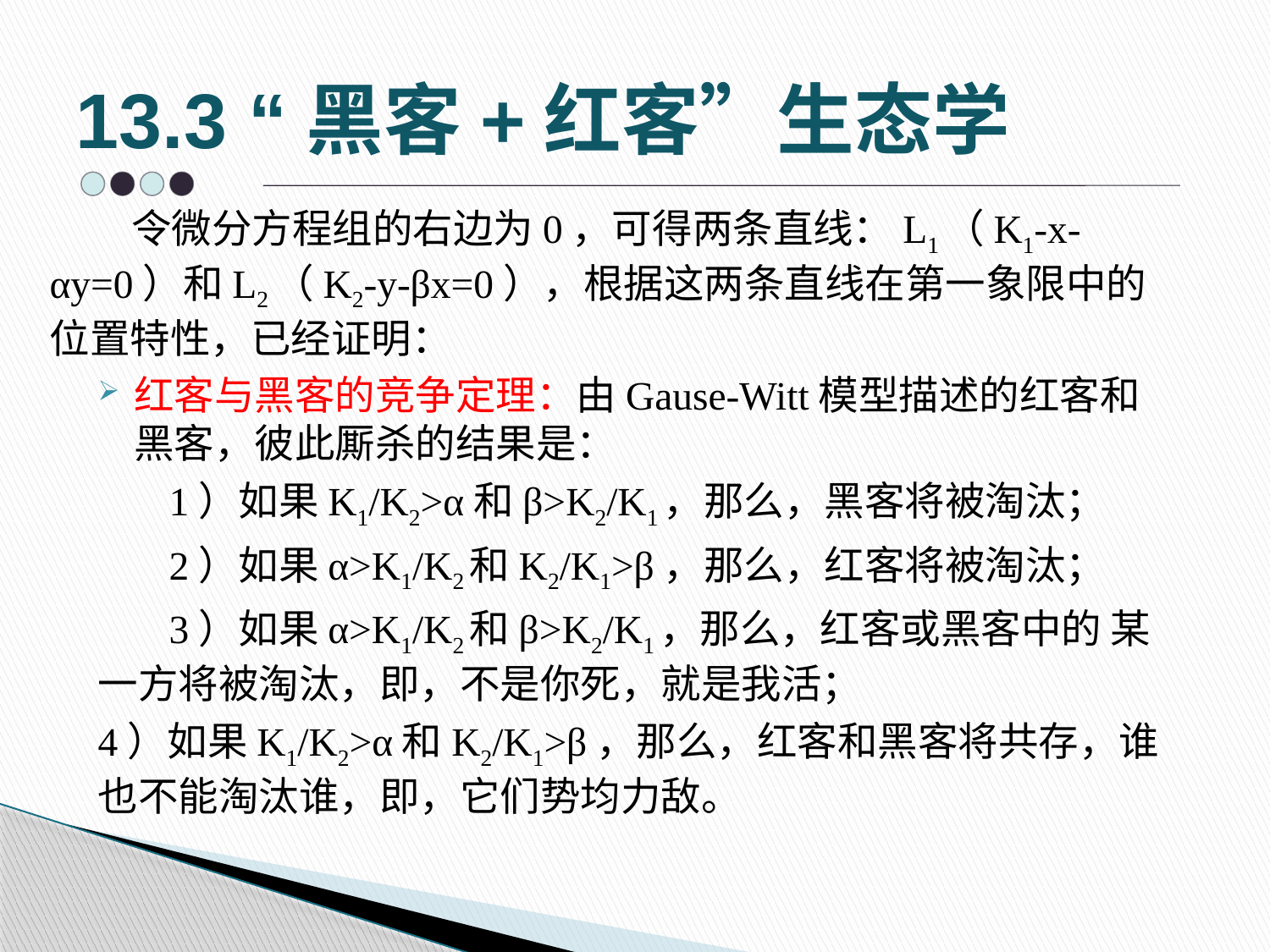

# 13.3 “黑客+红客”生态学

        令微分方程组的右边为0，可得两条直线：L1（K1-x-αy=0）和L2（K2-y-βx=0），根据这两条直线在第一象限中的位置特性，已经证明：
红客与黑客的竞争定理：由Gause-Witt模型描述的红客和黑客，彼此厮杀的结果是：
       1）如果K1/K2>α和β>K2/K1，那么，黑客将被淘汰；
       2）如果α>K1/K2和K2/K1>β，那么，红客将被淘汰；
       3）如果α>K1/K2和β>K2/K1，那么，红客或黑客中的 某一方将被淘汰，即，不是你死，就是我活；
	4）如果K1/K2>α和K2/K1>β，那么，红客和黑客将共存，谁也不能淘汰谁，即，它们势均力敌。